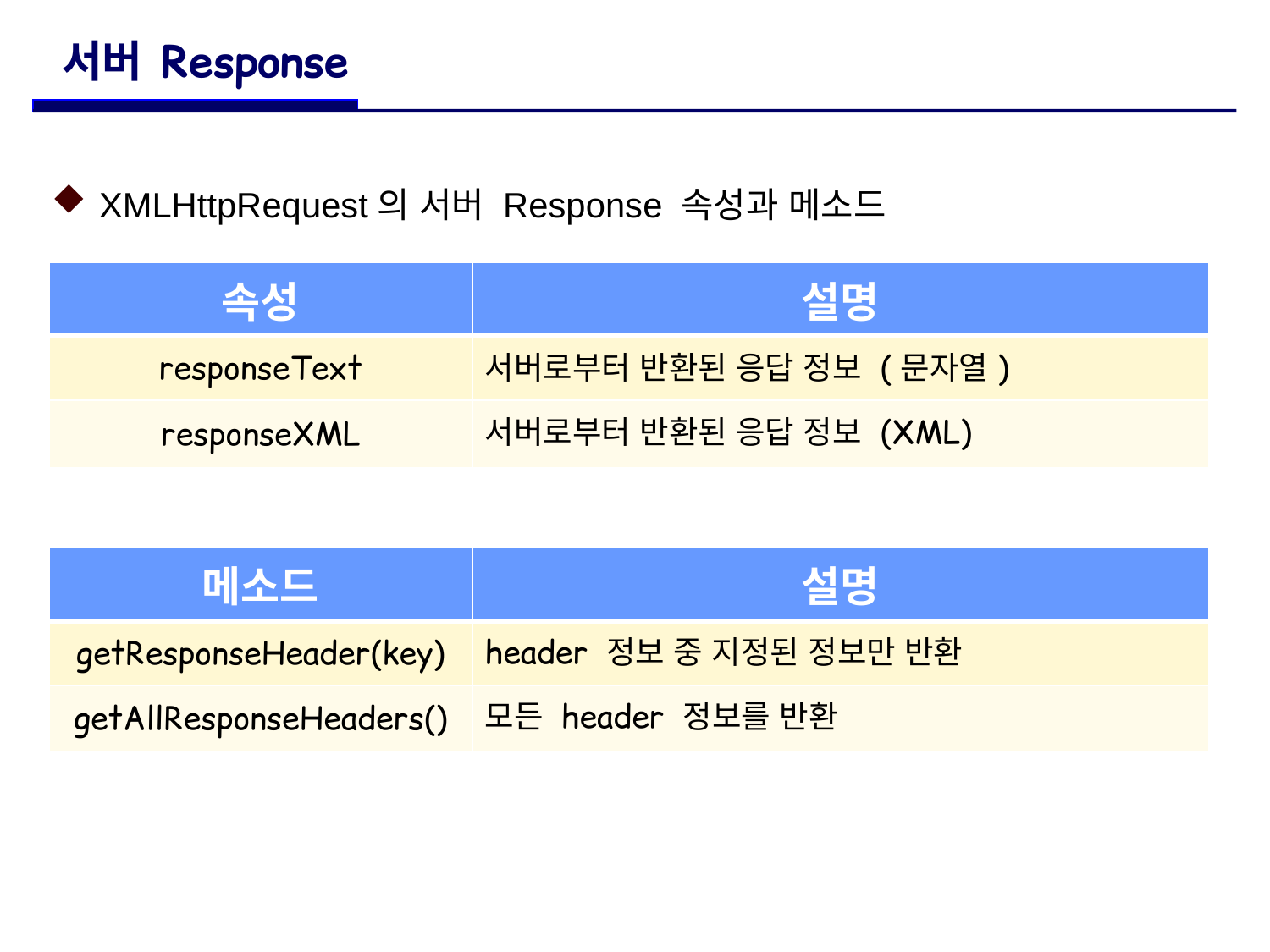

# 서버 Response
XMLHttpRequest의 서버 Response 속성과 메소드
| 속성 | 설명 |
| --- | --- |
| responseText | 서버로부터 반환된 응답 정보 (문자열) |
| responseXML | 서버로부터 반환된 응답 정보 (XML) |
| 메소드 | 설명 |
| --- | --- |
| getResponseHeader(key) | header 정보 중 지정된 정보만 반환 |
| getAllResponseHeaders() | 모든 header 정보를 반환 |